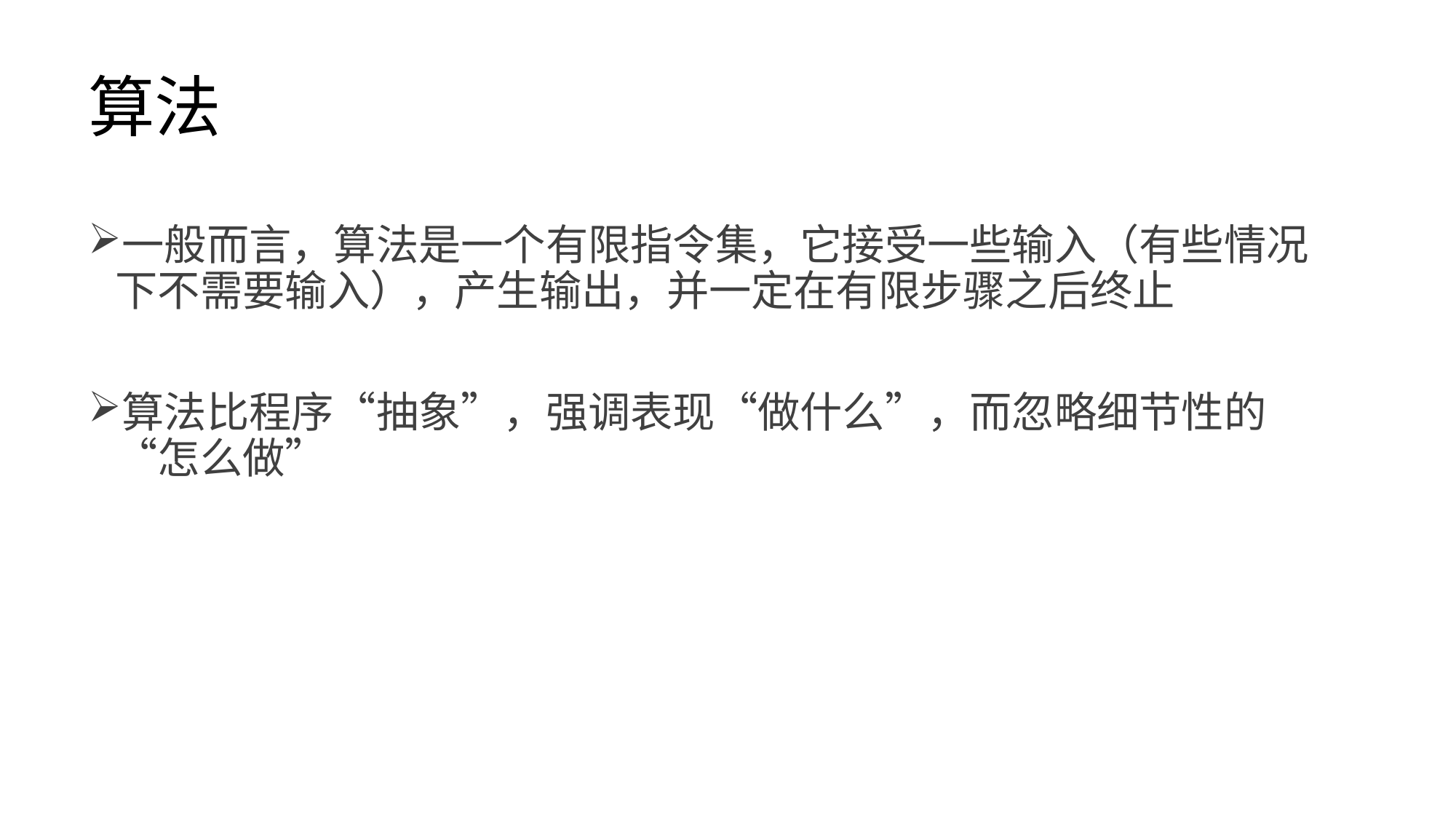

# 算法
一般而言，算法是一个有限指令集，它接受一些输入（有些情况下不需要输入），产生输出，并一定在有限步骤之后终止

算法比程序“抽象”，强调表现“做什么”，而忽略细节性的“怎么做”